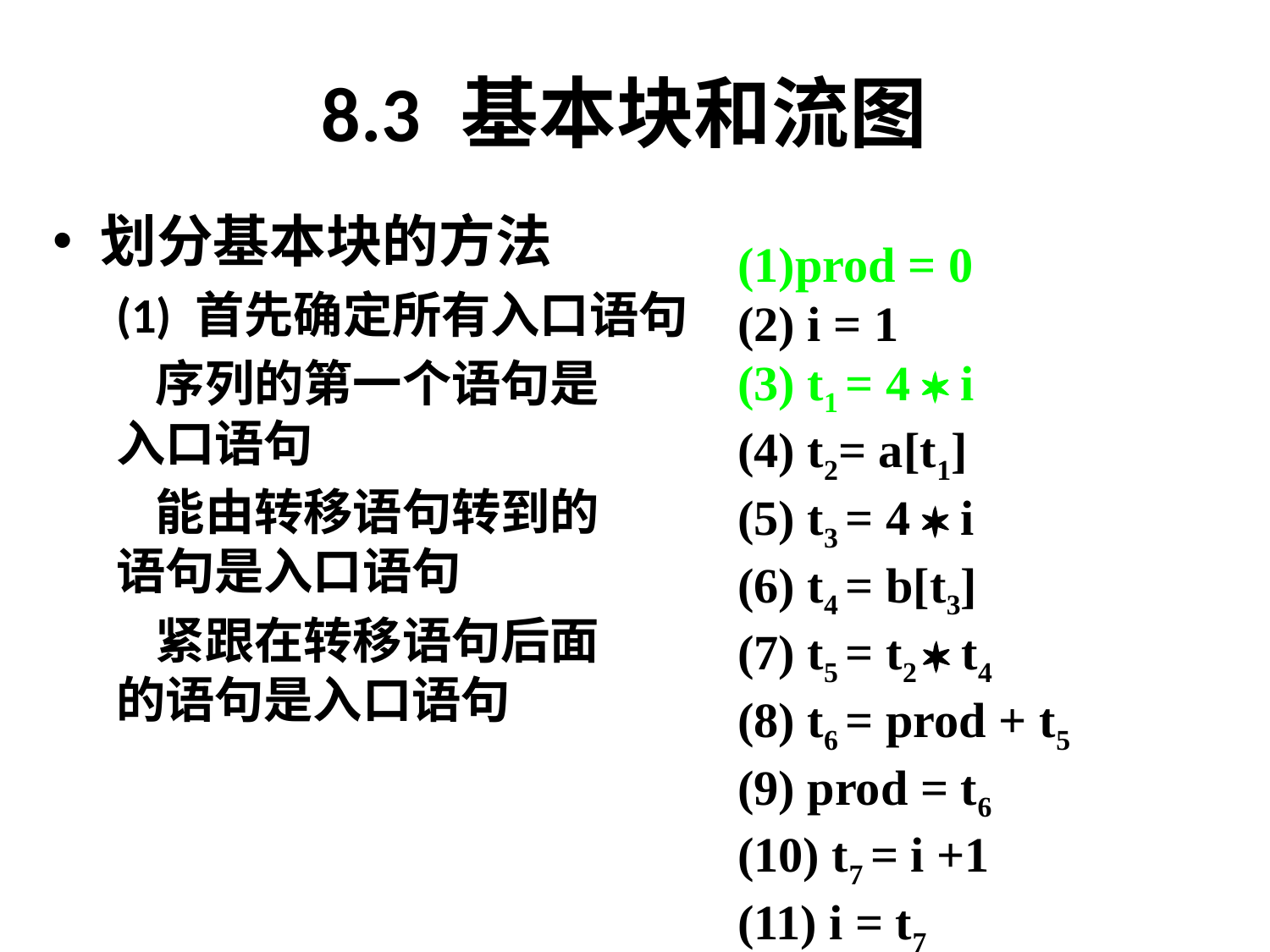

# 8.3 基本块和流图
划分基本块的方法
(1) 首先确定所有入口语句
	序列的第一个语句是
入口语句
	能由转移语句转到的
语句是入口语句
	紧跟在转移语句后面
的语句是入口语句

(1)prod = 0
(2) i = 1
(3) t1 = 4 ∗ i
(4) t2= a[t1]
(5) t3 = 4 ∗ i
(6) t4 = b[t3]
(7) t5 = t2 ∗ t4
(8) t6 = prod + t5
(9) prod = t6
(10) t7 = i +1
(11) i = t7
(12) if i <= 20 goto (3)